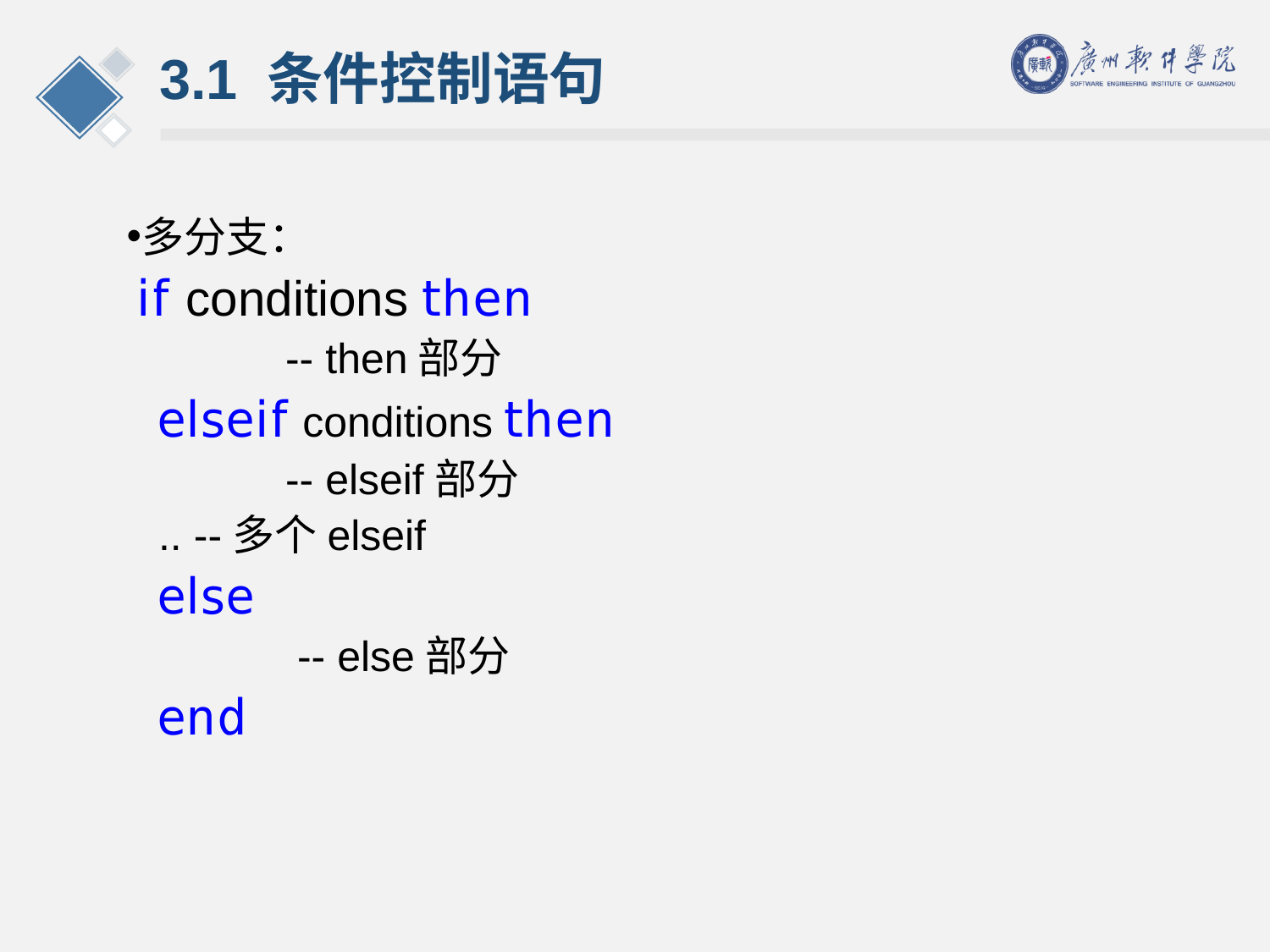

# 3.1 条件控制语句
多分支：
 if conditions then
  	-- then部分
elseif conditions then
  	-- elseif部分
.. --多个elseif
else
 	 -- else部分
end